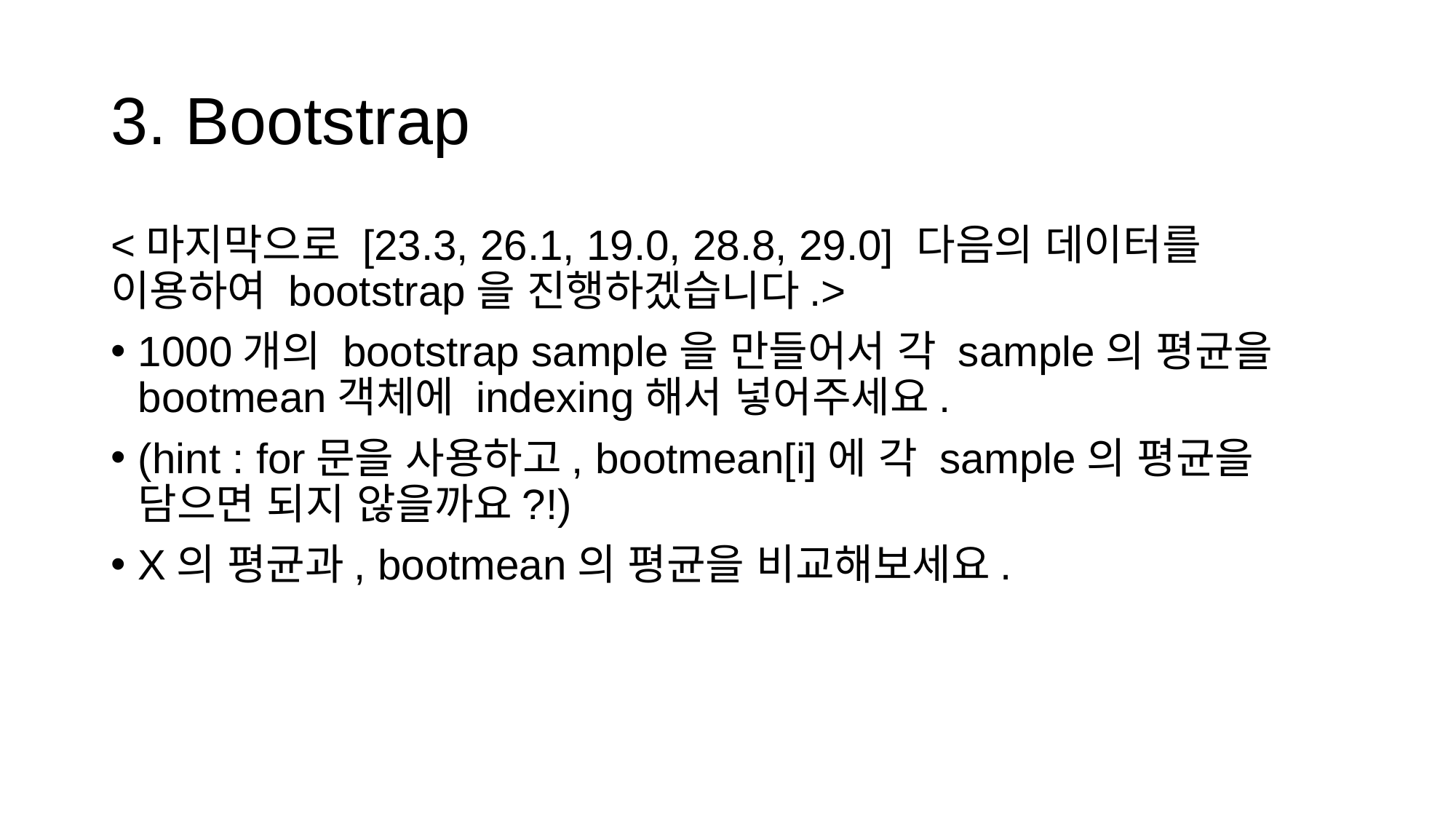

# 3. Bootstrap
<마지막으로 [23.3, 26.1, 19.0, 28.8, 29.0] 다음의 데이터를 이용하여 bootstrap을 진행하겠습니다.>
1000개의 bootstrap sample을 만들어서 각 sample의 평균을 bootmean객체에 indexing해서 넣어주세요.
(hint : for문을 사용하고, bootmean[i]에 각 sample의 평균을 담으면 되지 않을까요?!)
X의 평균과, bootmean의 평균을 비교해보세요.